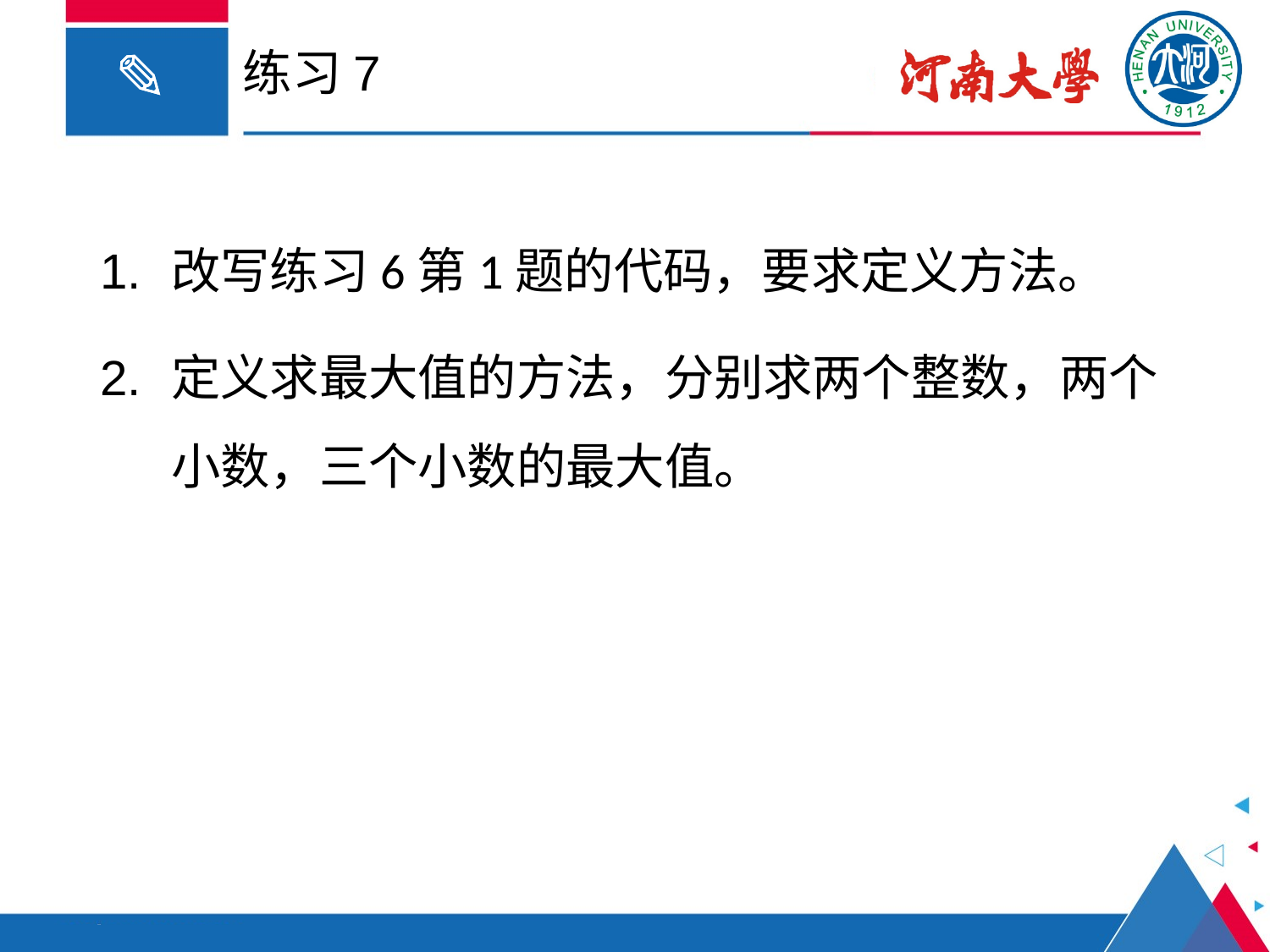

# 练习7
改写练习6第1题的代码，要求定义方法。
定义求最大值的方法，分别求两个整数，两个小数，三个小数的最大值。